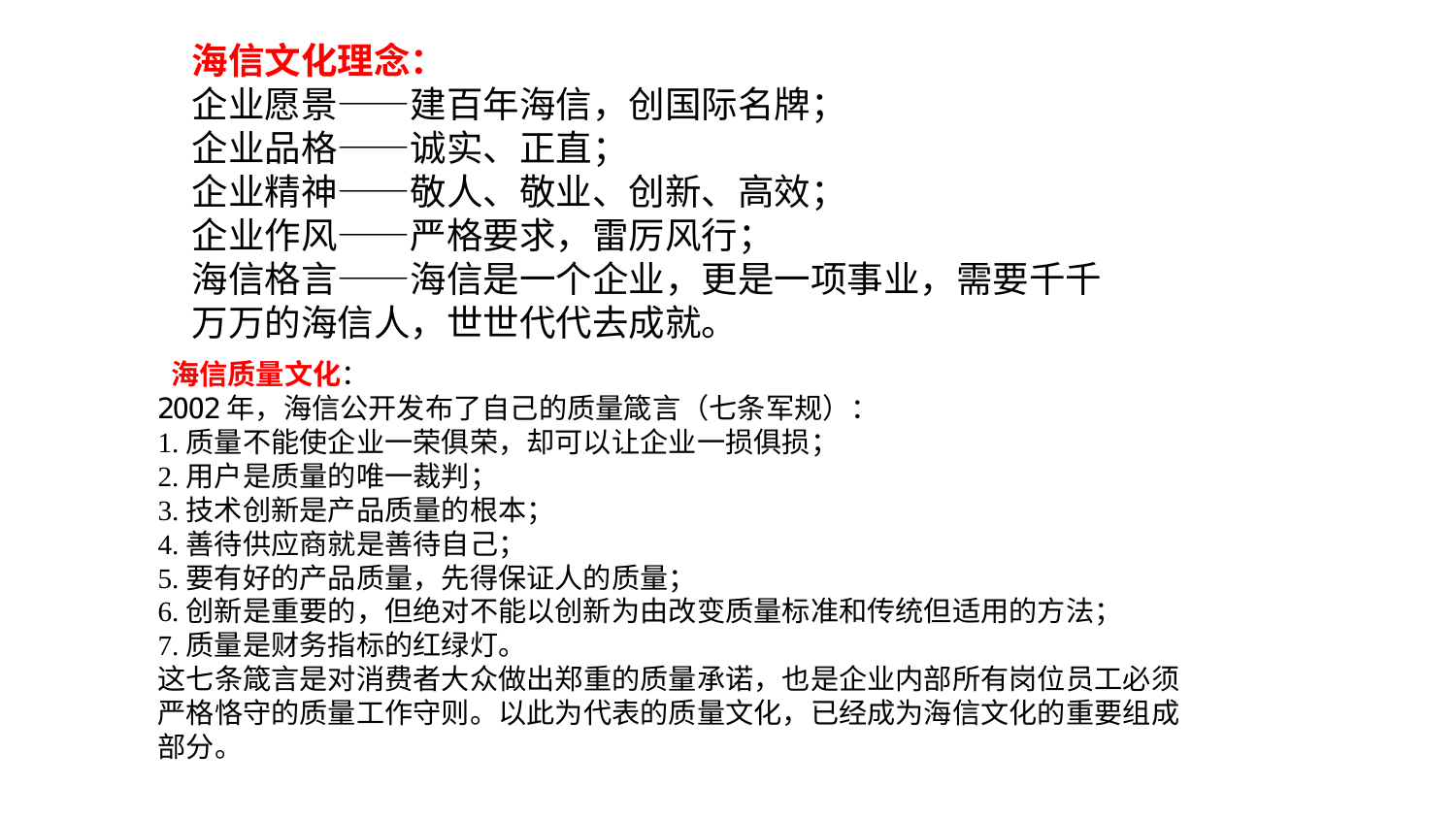

海信文化理念：
企业愿景——建百年海信，创国际名牌；
企业品格——诚实、正直；
企业精神——敬人、敬业、创新、高效；
企业作风——严格要求，雷厉风行；
海信格言——海信是一个企业，更是一项事业，需要千千万万的海信人，世世代代去成就。
 海信质量文化：
2002年，海信公开发布了自己的质量箴言（七条军规）：
1.质量不能使企业一荣俱荣，却可以让企业一损俱损；
2.用户是质量的唯一裁判；
3.技术创新是产品质量的根本；
4.善待供应商就是善待自己；
5.要有好的产品质量，先得保证人的质量；
6.创新是重要的，但绝对不能以创新为由改变质量标准和传统但适用的方法；
7.质量是财务指标的红绿灯。
这七条箴言是对消费者大众做出郑重的质量承诺，也是企业内部所有岗位员工必须严格恪守的质量工作守则。以此为代表的质量文化，已经成为海信文化的重要组成部分。